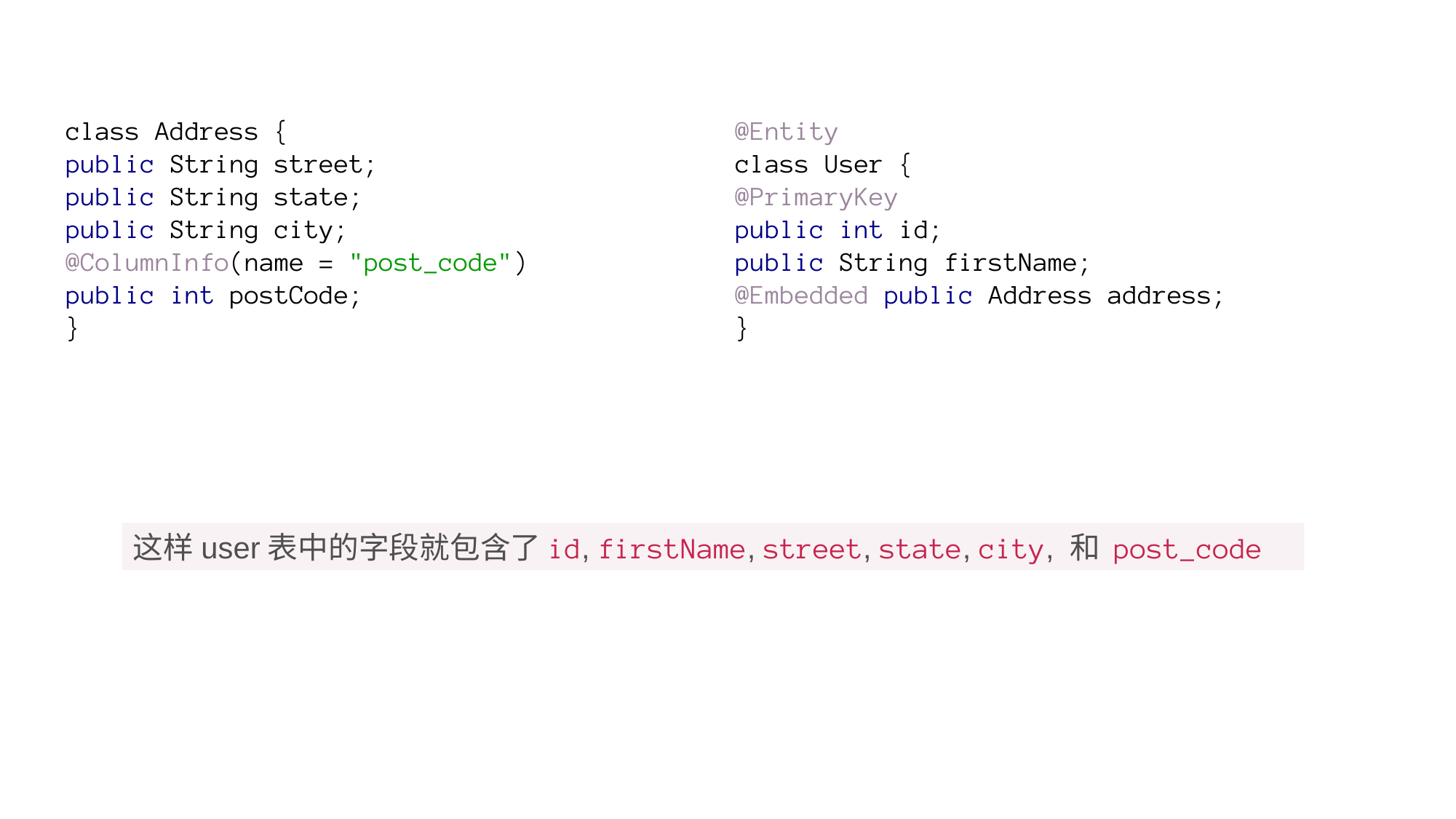

class Address {
public String street;
public String state;
public String city;
@ColumnInfo(name = "post_code")
public int postCode;
}
@Entity
class User {
@PrimaryKey
public int id;
public String firstName;
@Embedded public Address address;
}
这样user表中的字段就包含了id, firstName, street, state, city, 和 post_code